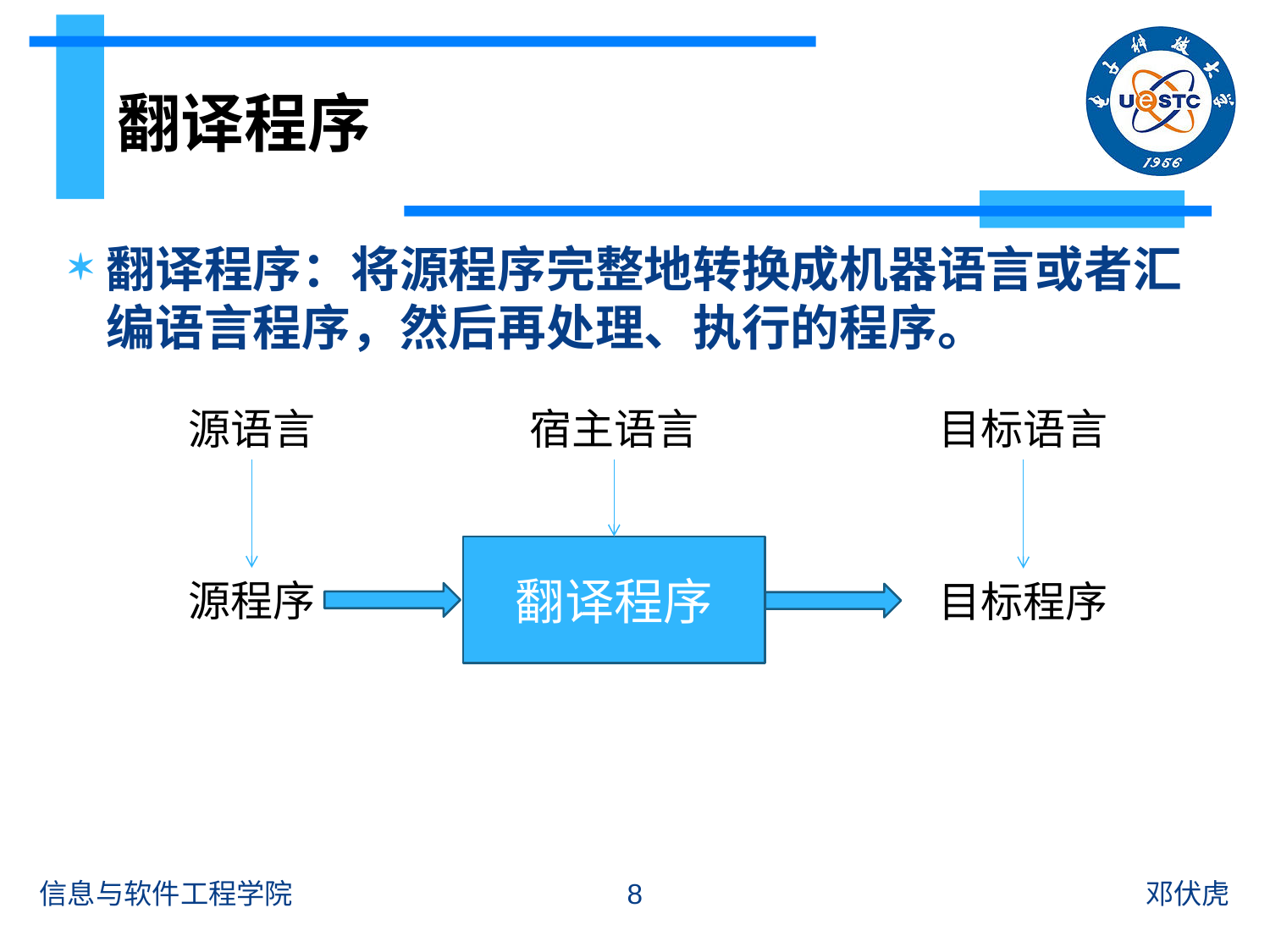

# 翻译程序
翻译程序：将源程序完整地转换成机器语言或者汇编语言程序，然后再处理、执行的程序。

源语言
宿主语言
目标语言
翻译程序
源程序
目标程序

8
信息与软件工程学院
邓伏虎